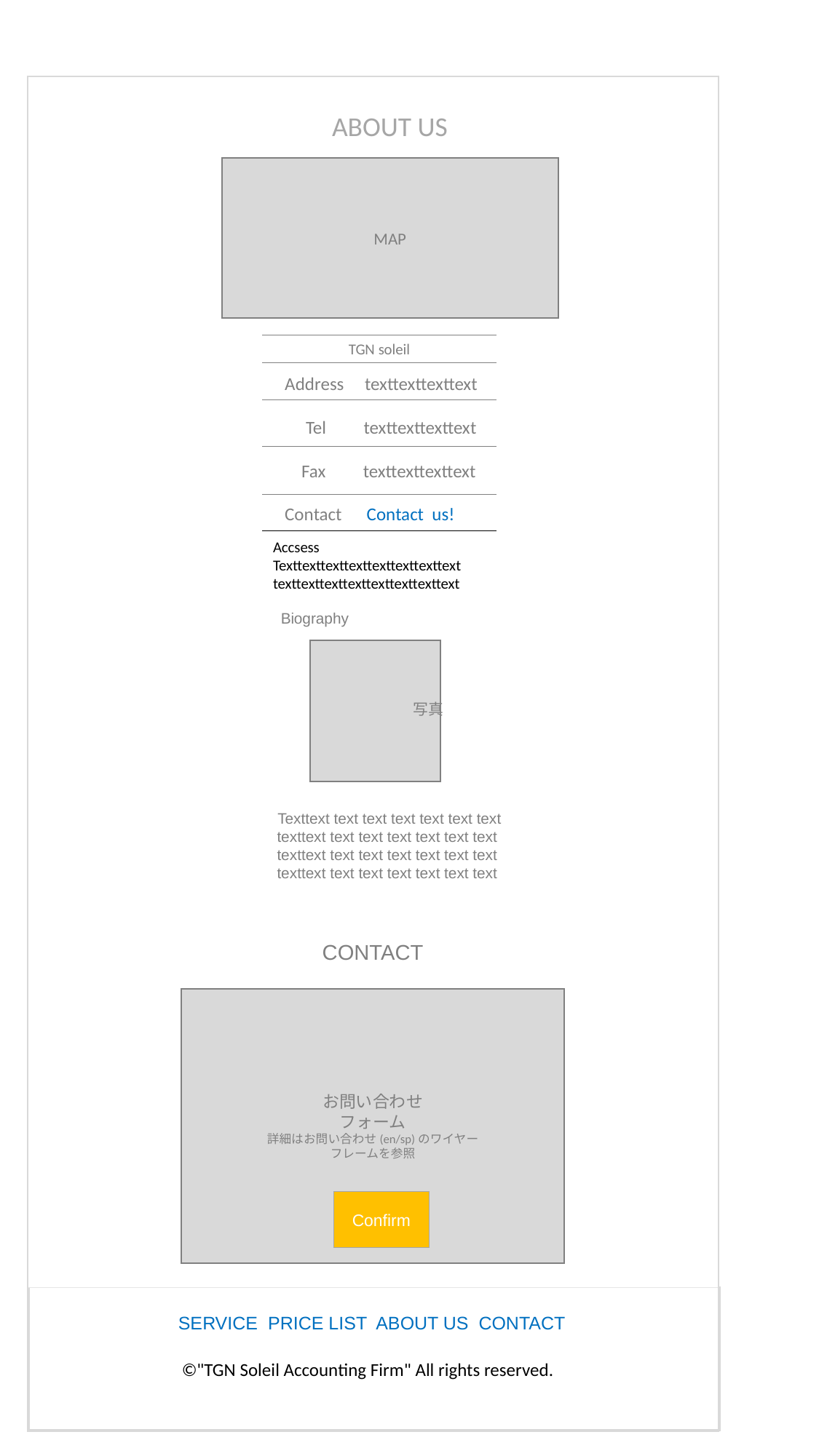

ABOUT US
MAP
TGN soleil
Address     texttexttexttext

     Tel         texttexttexttext

    Fax         texttexttexttext

Contact      Contact  us!
Accsess
Texttexttexttexttexttexttexttext
texttexttexttexttexttexttexttext
　　　Biography

　　　　　　　　　　　　写真

Texttext text text text text text text
texttext text text text text text text
texttext text text text text text text
texttext text text text text text text

CONTACT

お問い合わせ
フォーム
詳細はお問い合わせ(en/sp)のワイヤー
フレームを参照
Confirm
SERVICE  PRICE LIST  ABOUT US  CONTACT

　©"TGN Soleil Accounting Firm" All rights reserved.